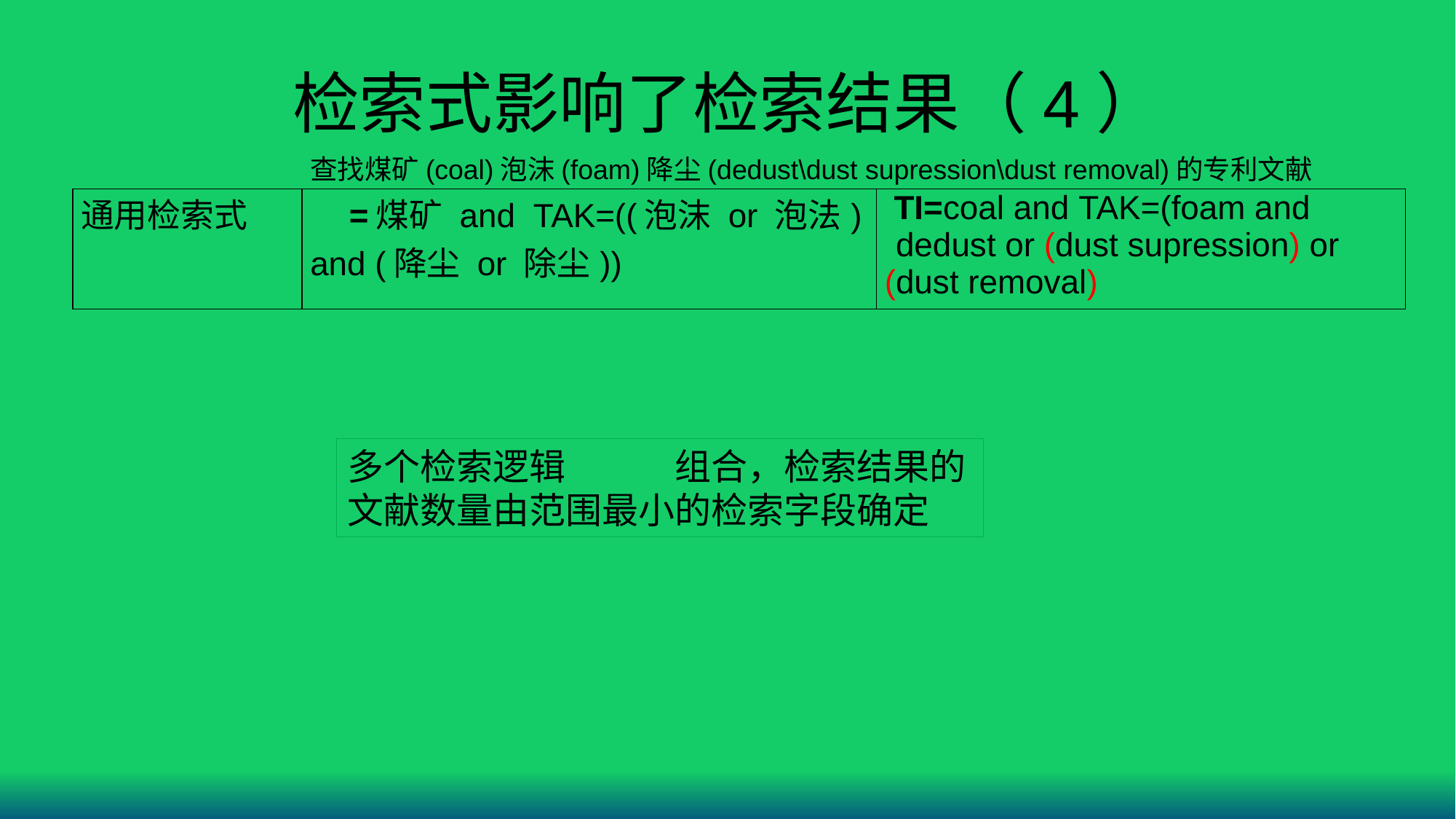

# 检索式影响了检索结果（4）
查找煤矿(coal)泡沫(foam)降尘(dedust\dust supression\dust removal)的专利文献
| 通用检索式 | TI=煤矿 and TAK=((泡沫 or 泡法) and (降尘 or 除尘)) | TI=coal and TAK=(foam and (dedust or (dust supression) or (dust removal))) |
| --- | --- | --- |
多个检索逻辑”与”组合，检索结果的文献数量由范围最小的检索字段确定